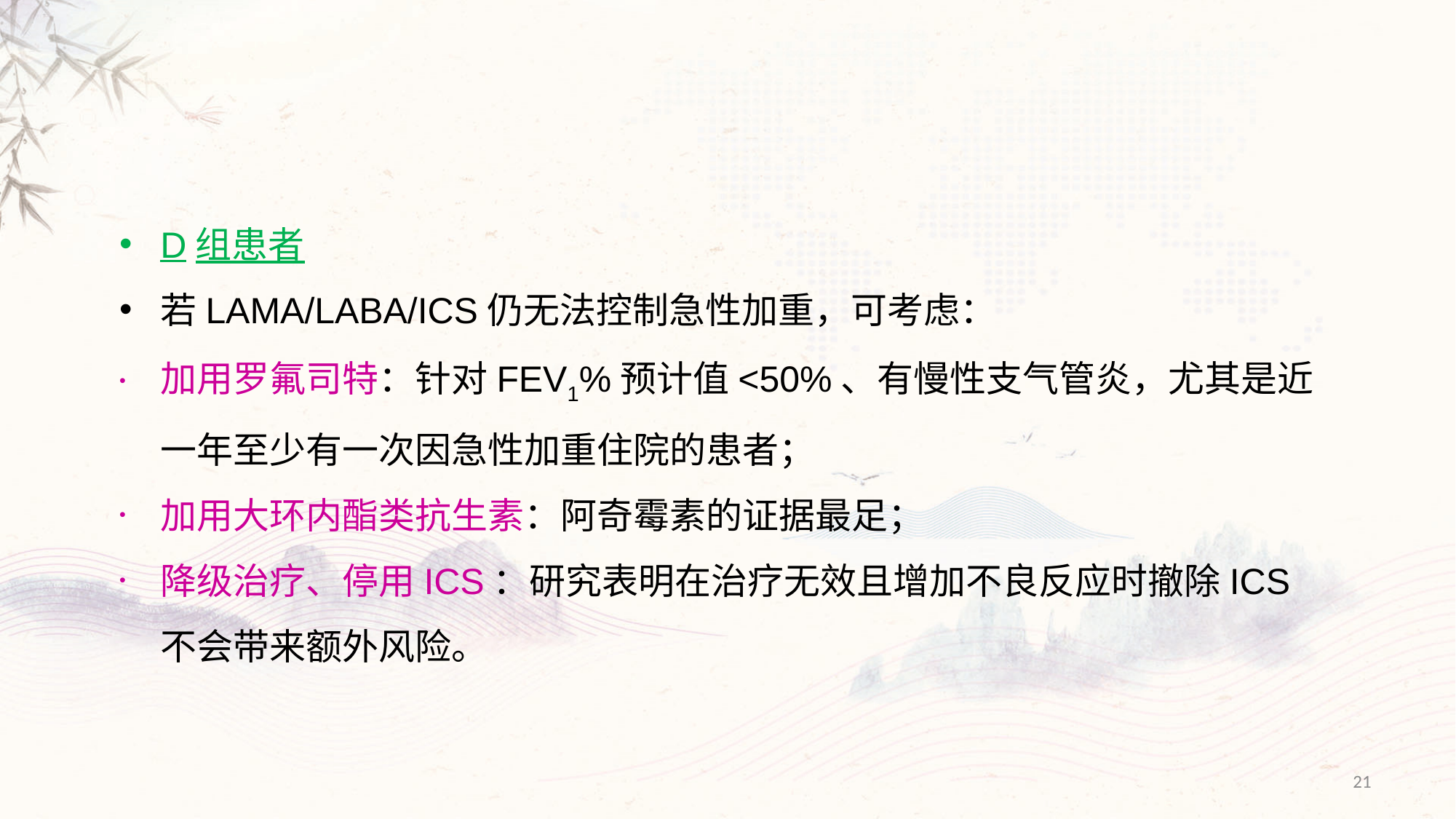

D组患者
若LAMA/LABA/ICS仍无法控制急性加重，可考虑：
加用罗氟司特：针对FEV1%预计值<50%、有慢性支气管炎，尤其是近一年至少有一次因急性加重住院的患者；
加用大环内酯类抗生素：阿奇霉素的证据最足；
降级治疗、停用ICS：研究表明在治疗无效且增加不良反应时撤除ICS不会带来额外风险。

21